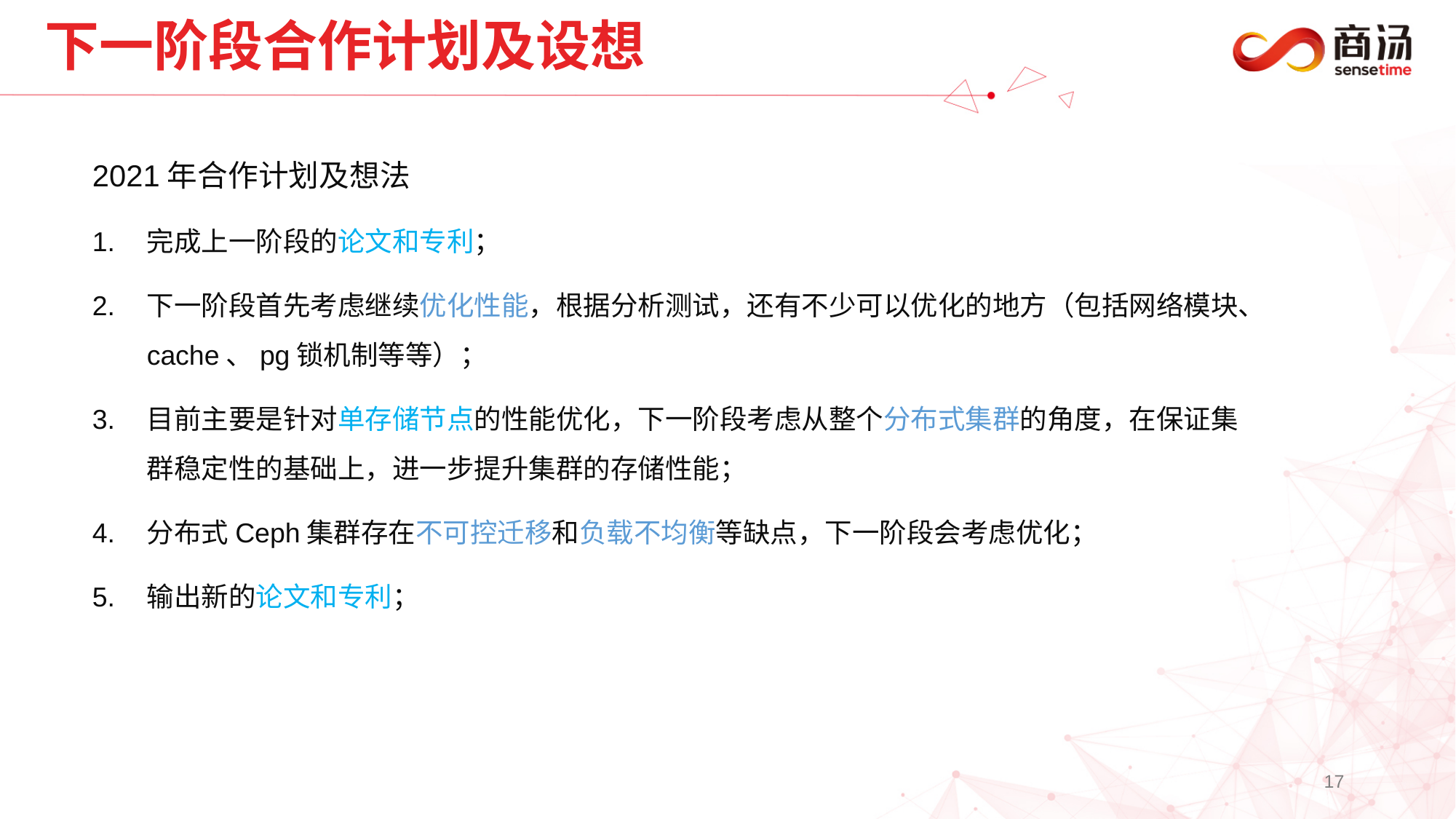

# 下一阶段合作计划及设想
2021年合作计划及想法
完成上一阶段的论文和专利；
下一阶段首先考虑继续优化性能，根据分析测试，还有不少可以优化的地方（包括网络模块、cache、pg锁机制等等）；
目前主要是针对单存储节点的性能优化，下一阶段考虑从整个分布式集群的角度，在保证集群稳定性的基础上，进一步提升集群的存储性能；
分布式Ceph集群存在不可控迁移和负载不均衡等缺点，下一阶段会考虑优化；
输出新的论文和专利；

17